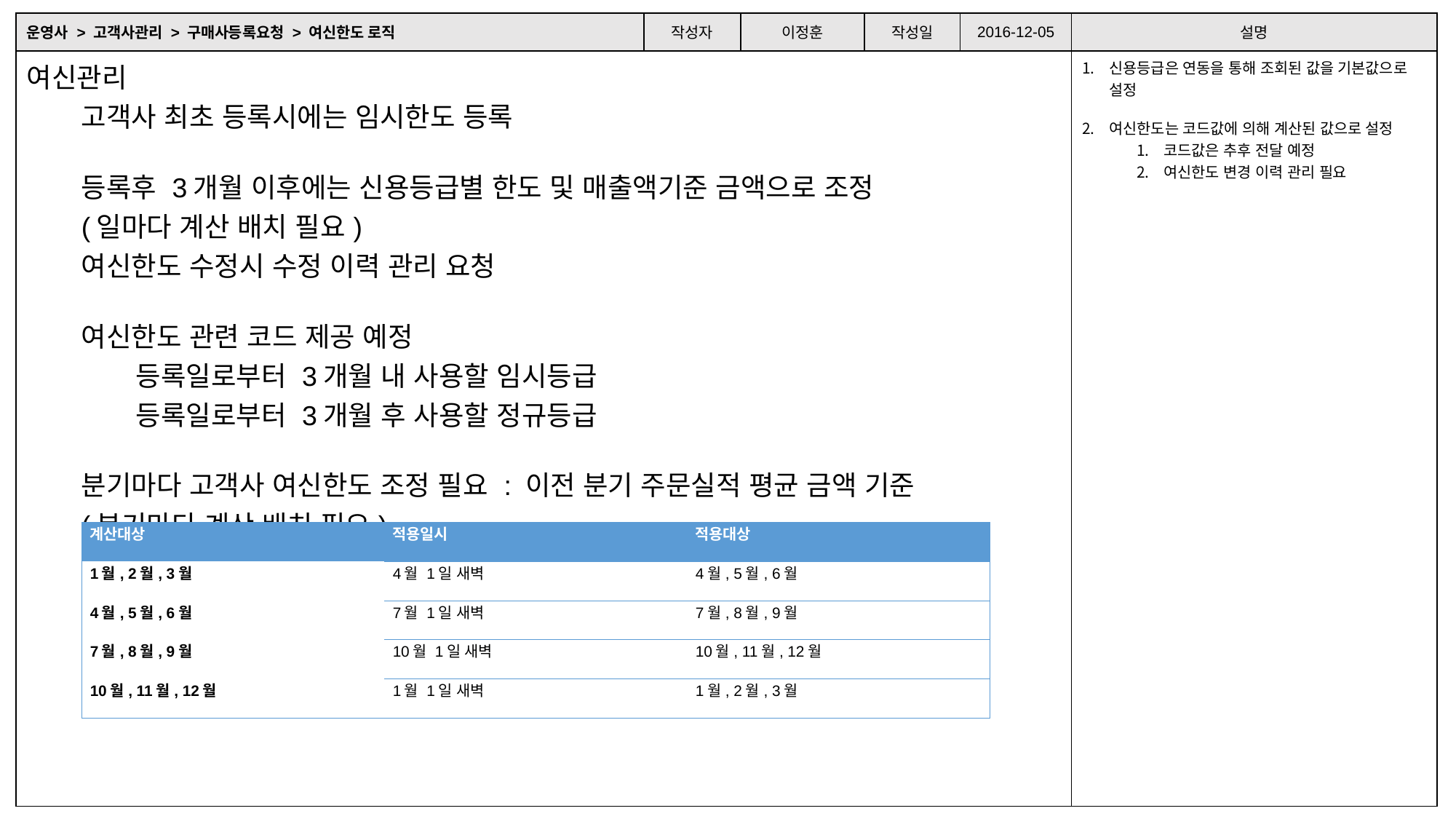

| 운영사 > 고객사관리 > 구매사등록요청 > 여신한도 로직 | 작성자 | 이정훈 | 작성일 | 2016-12-05 | 설명 |
| --- | --- | --- | --- | --- | --- |
| 여신관리 고객사 최초 등록시에는 임시한도 등록 등록후 3개월 이후에는 신용등급별 한도 및 매출액기준 금액으로 조정 (일마다 계산 배치 필요) 여신한도 수정시 수정 이력 관리 요청 여신한도 관련 코드 제공 예정 등록일로부터 3개월 내 사용할 임시등급 등록일로부터 3개월 후 사용할 정규등급 분기마다 고객사 여신한도 조정 필요 : 이전 분기 주문실적 평균 금액 기준 (분기마다 계산 배치 필요) |  |  |  |  | 신용등급은 연동을 통해 조회된 값을 기본값으로 설정 여신한도는 코드값에 의해 계산된 값으로 설정 코드값은 추후 전달 예정 여신한도 변경 이력 관리 필요 |

| 계산대상 | 적용일시 | 적용대상 |
| --- | --- | --- |
| 1월, 2월, 3월 | 4월 1일 새벽 | 4월, 5월, 6월 |
| 4월, 5월, 6월 | 7월 1일 새벽 | 7월, 8월, 9월 |
| 7월, 8월, 9월 | 10월 1일 새벽 | 10월, 11월, 12월 |
| 10월, 11월, 12월 | 1월 1일 새벽 | 1월, 2월, 3월 |